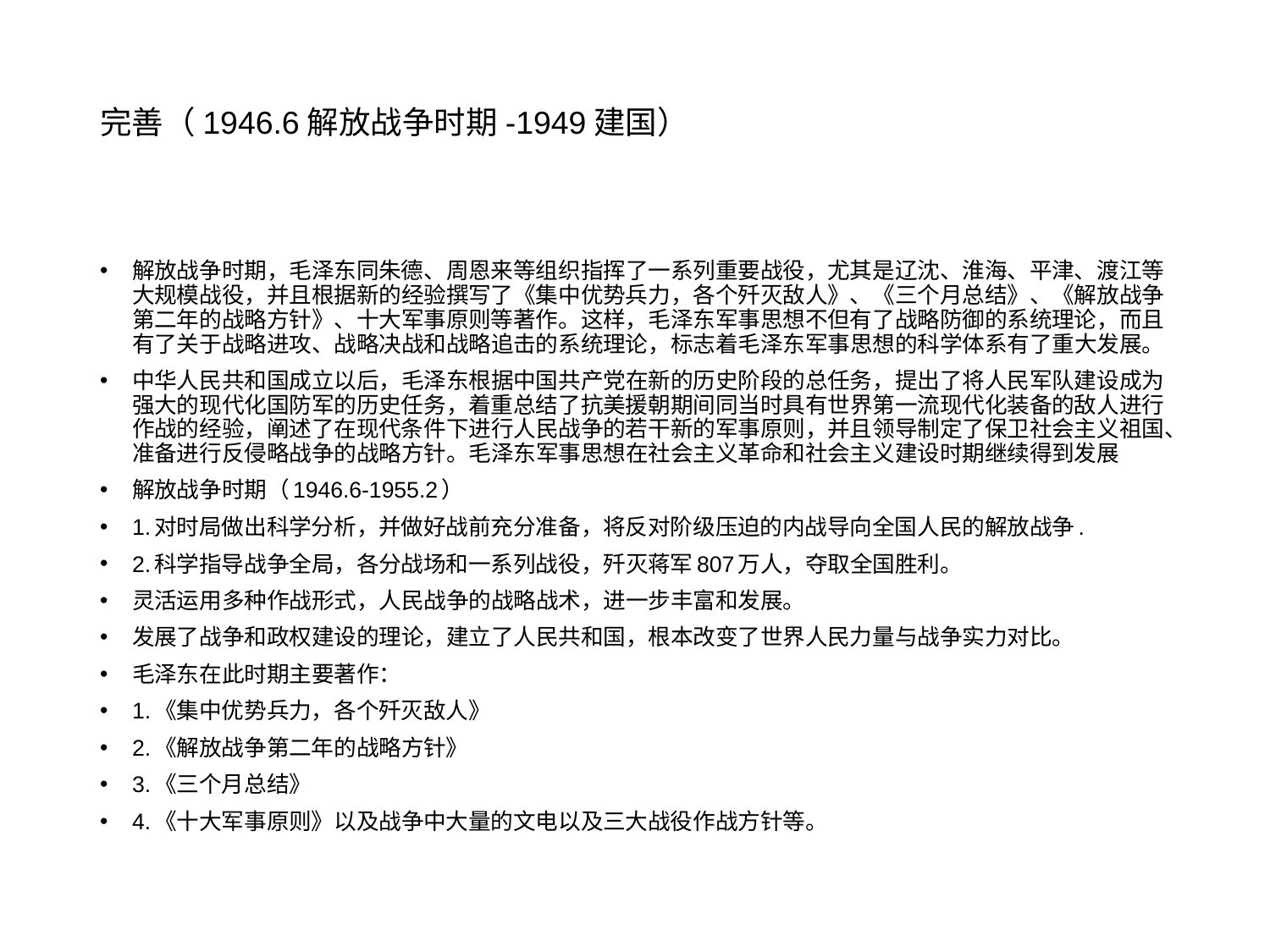

# 完善（1946.6解放战争时期-1949建国）
解放战争时期，毛泽东同朱德、周恩来等组织指挥了一系列重要战役，尤其是辽沈、淮海、平津、渡江等大规模战役，并且根据新的经验撰写了《集中优势兵力，各个歼灭敌人》、《三个月总结》、《解放战争第二年的战略方针》、十大军事原则等著作。这样，毛泽东军事思想不但有了战略防御的系统理论，而且有了关于战略进攻、战略决战和战略追击的系统理论，标志着毛泽东军事思想的科学体系有了重大发展。
中华人民共和国成立以后，毛泽东根据中国共产党在新的历史阶段的总任务，提出了将人民军队建设成为强大的现代化国防军的历史任务，着重总结了抗美援朝期间同当时具有世界第一流现代化装备的敌人进行作战的经验，阐述了在现代条件下进行人民战争的若干新的军事原则，并且领导制定了保卫社会主义祖国、准备进行反侵略战争的战略方针。毛泽东军事思想在社会主义革命和社会主义建设时期继续得到发展
解放战争时期（1946.6-1955.2）
1.对时局做出科学分析，并做好战前充分准备，将反对阶级压迫的内战导向全国人民的解放战争.
2.科学指导战争全局，各分战场和一系列战役，歼灭蒋军807万人，夺取全国胜利。
灵活运用多种作战形式，人民战争的战略战术，进一步丰富和发展。
发展了战争和政权建设的理论，建立了人民共和国，根本改变了世界人民力量与战争实力对比。
毛泽东在此时期主要著作：
1.《集中优势兵力，各个歼灭敌人》
2.《解放战争第二年的战略方针》
3.《三个月总结》
4.《十大军事原则》以及战争中大量的文电以及三大战役作战方针等。